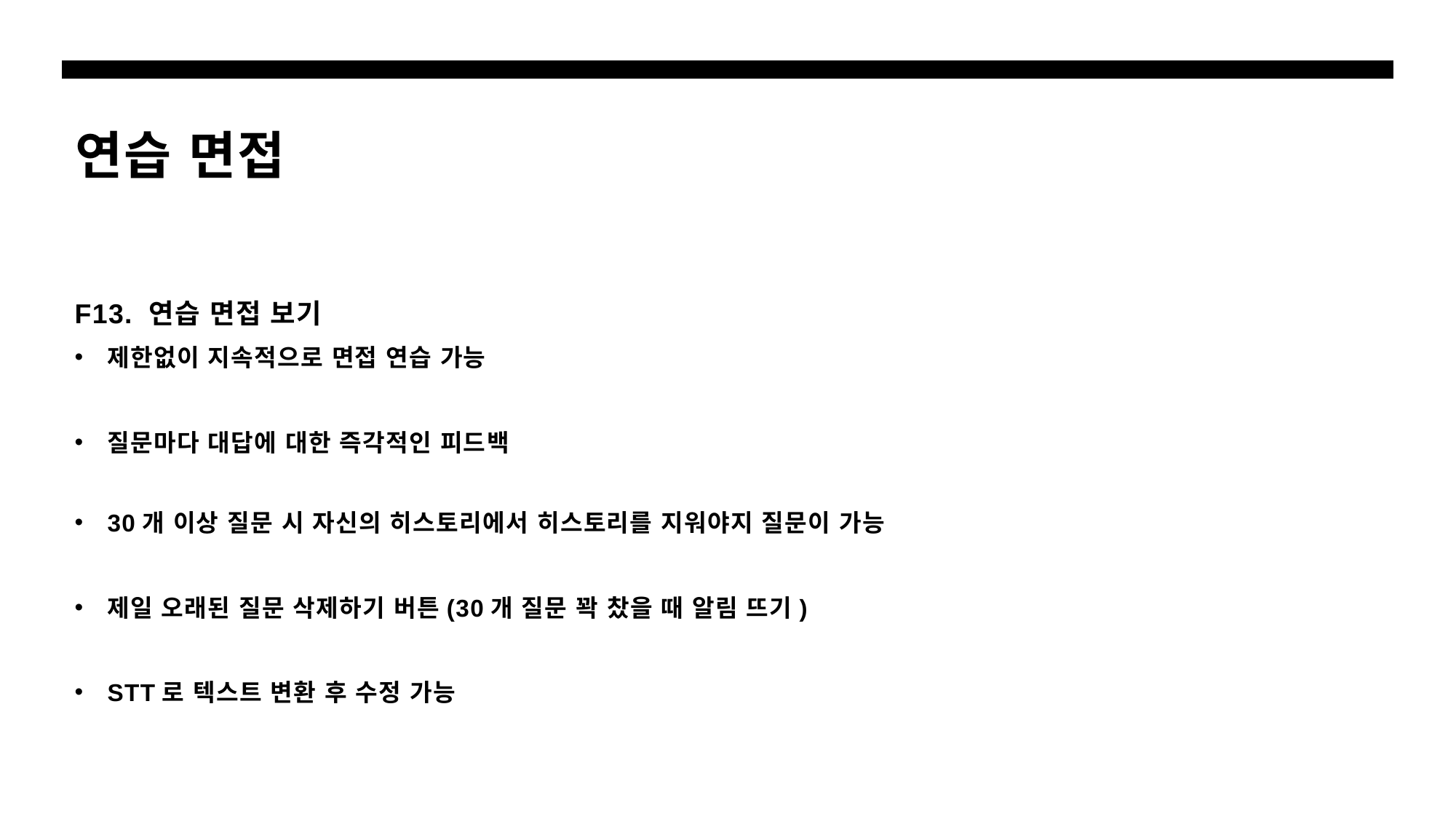

# 연습 면접
F13. 연습 면접 보기
제한없이 지속적으로 면접 연습 가능

질문마다 대답에 대한 즉각적인 피드백

30개 이상 질문 시 자신의 히스토리에서 히스토리를 지워야지 질문이 가능

제일 오래된 질문 삭제하기 버튼(30개 질문 꽉 찼을 때 알림 뜨기)

STT로 텍스트 변환 후 수정 가능